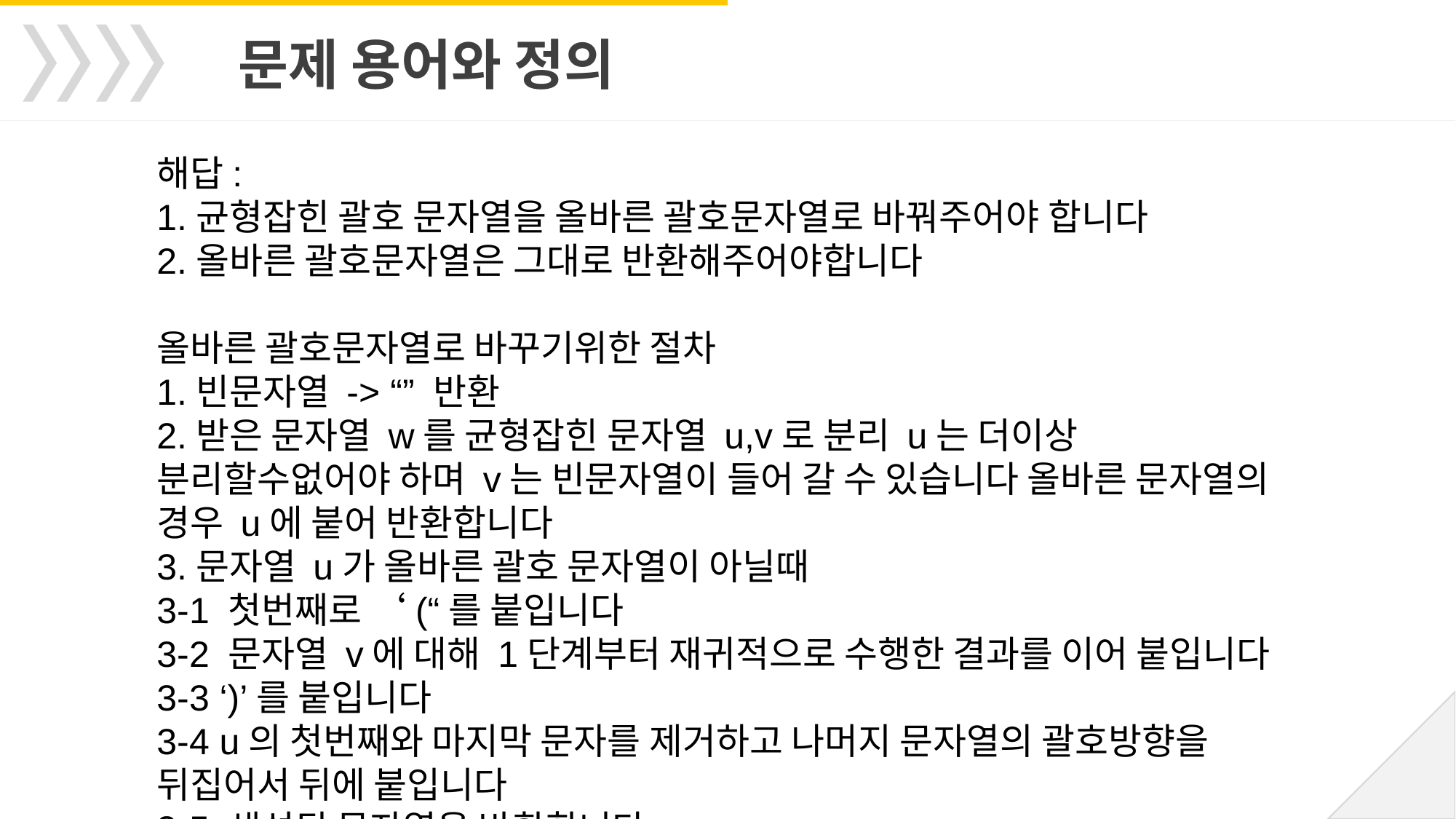

문제 용어와 정의

해답:
1.균형잡힌 괄호 문자열을 올바른 괄호문자열로 바꿔주어야 합니다
2.올바른 괄호문자열은 그대로 반환해주어야합니다

올바른 괄호문자열로 바꾸기위한 절차
1.빈문자열 -> “” 반환
2.받은 문자열 w를 균형잡힌 문자열 u,v로 분리 u는 더이상 분리할수없어야 하며 v는 빈문자열이 들어 갈 수 있습니다 올바른 문자열의 경우 u에 붙어 반환합니다
3.문자열 u가 올바른 괄호 문자열이 아닐때
3-1 첫번째로 ‘(“를 붙입니다
3-2 문자열 v에 대해 1단계부터 재귀적으로 수행한 결과를 이어 붙입니다
3-3 ‘)’를 붙입니다
3-4 u의 첫번째와 마지막 문자를 제거하고 나머지 문자열의 괄호방향을 뒤집어서 뒤에 붙입니다
3-5 생성된 문자열을 반환합니다